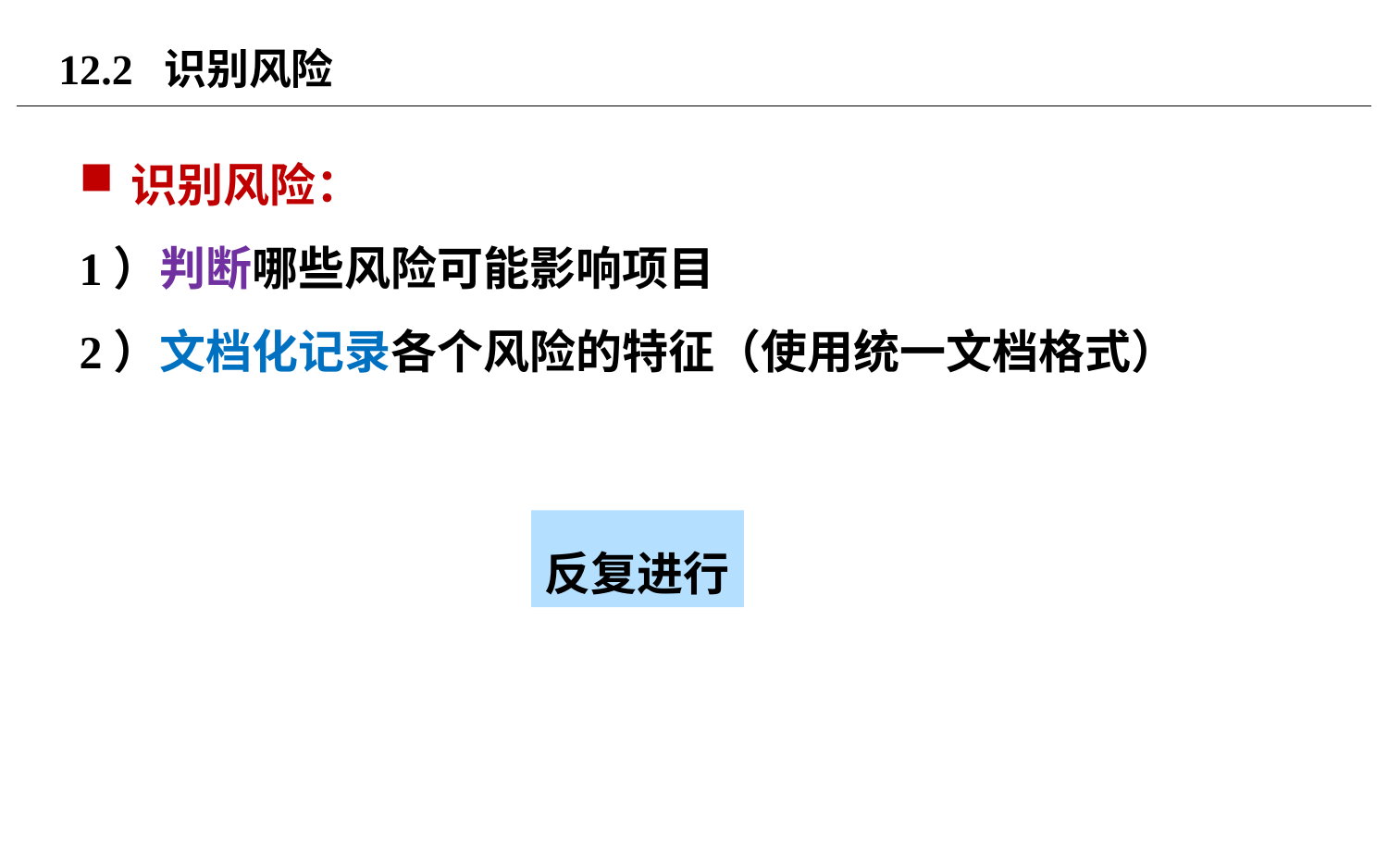

# 12.2  识别风险
识别风险：
1）判断哪些风险可能影响项目
2）文档化记录各个风险的特征（使用统一文档格式）

反复进行